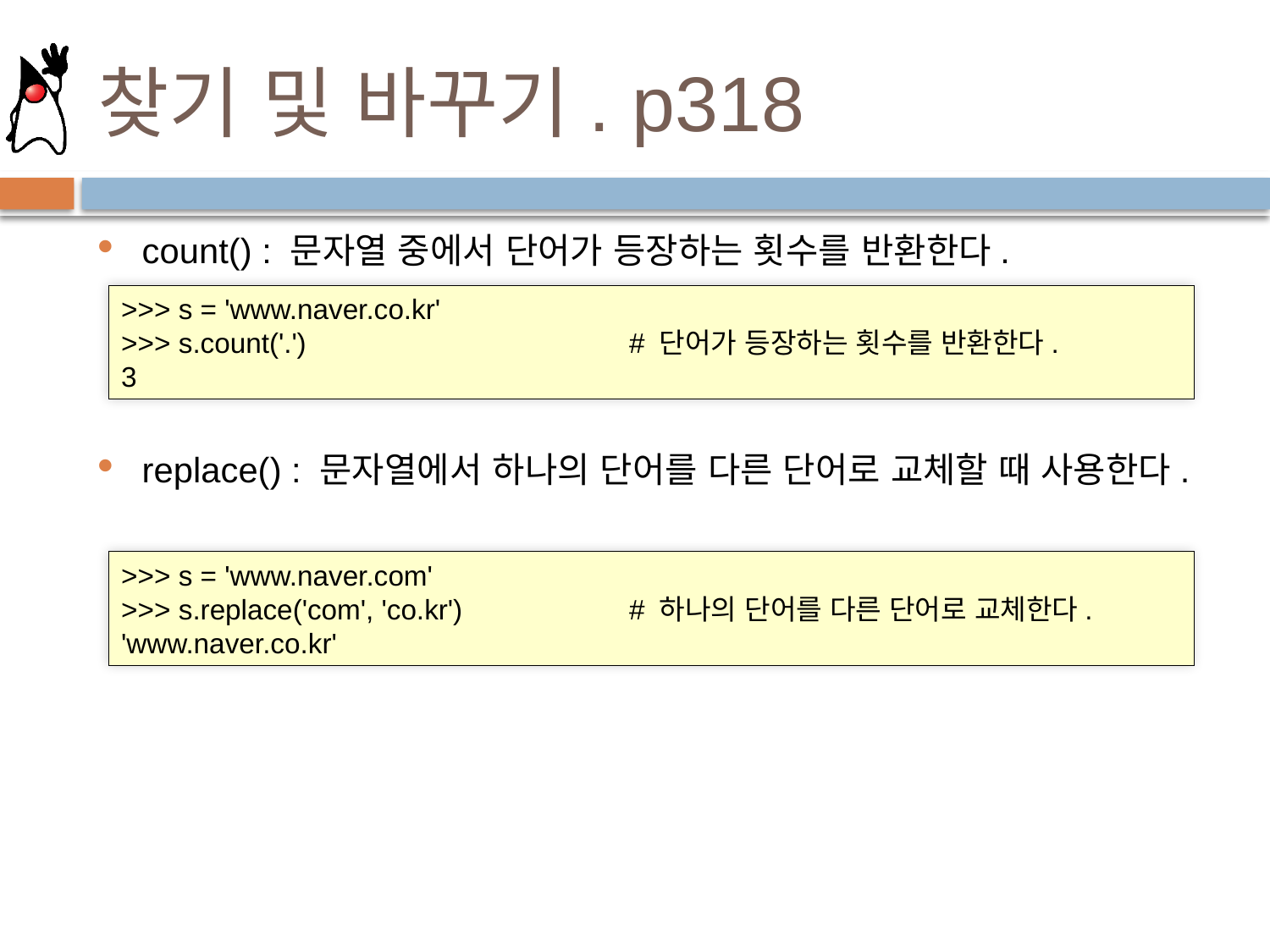

# 찾기 및 바꾸기. p318
count() : 문자열 중에서 단어가 등장하는 횟수를 반환한다.

replace() : 문자열에서 하나의 단어를 다른 단어로 교체할 때 사용한다.
>>> s = 'www.naver.co.kr'
>>> s.count('.')			# 단어가 등장하는 횟수를 반환한다.
3
>>> s = 'www.naver.com'
>>> s.replace('com', 'co.kr')		# 하나의 단어를 다른 단어로 교체한다.
'www.naver.co.kr'